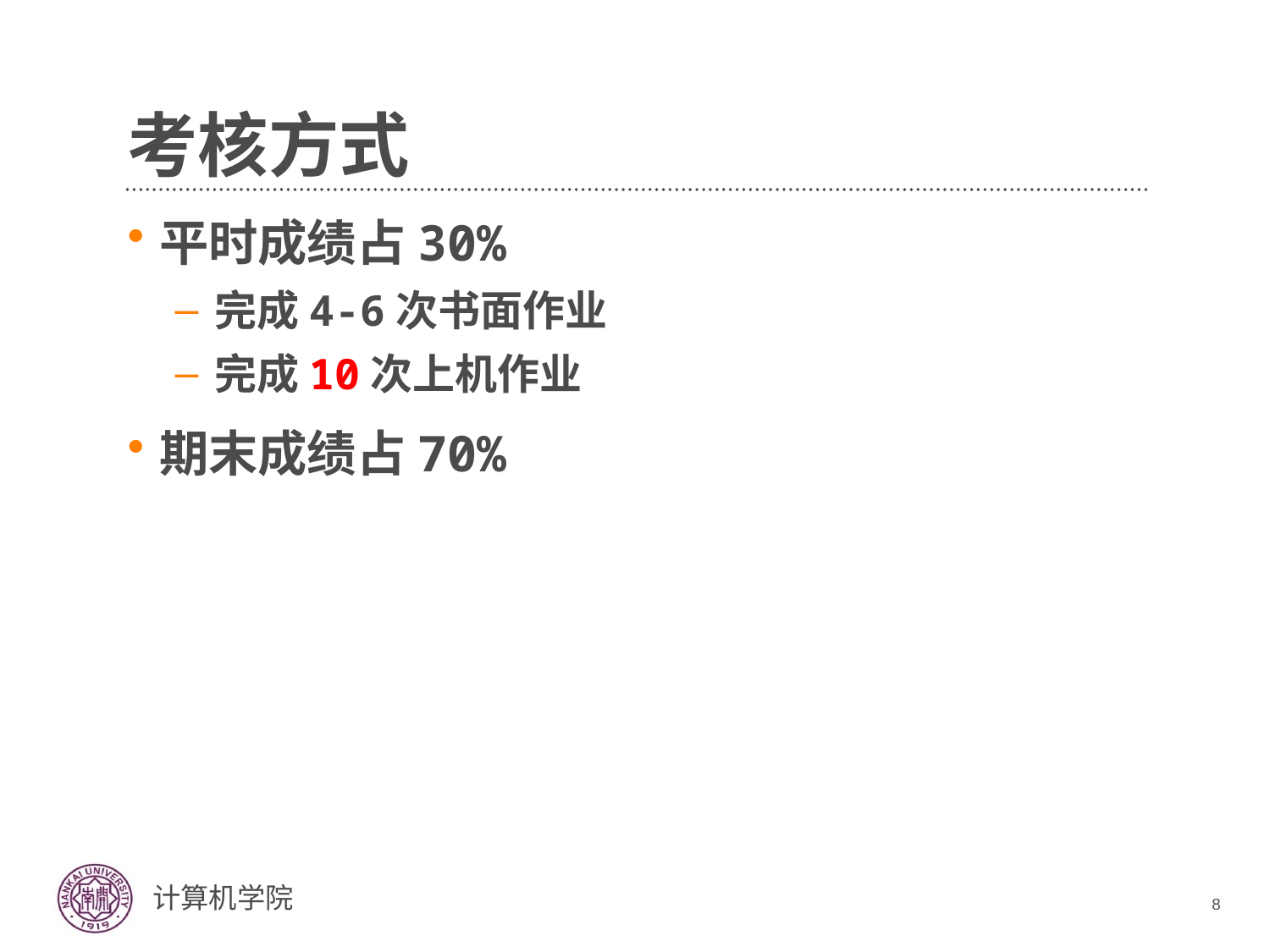

# 考核方式
平时成绩占30%
完成4-6次书面作业
完成10次上机作业
期末成绩占70%
8